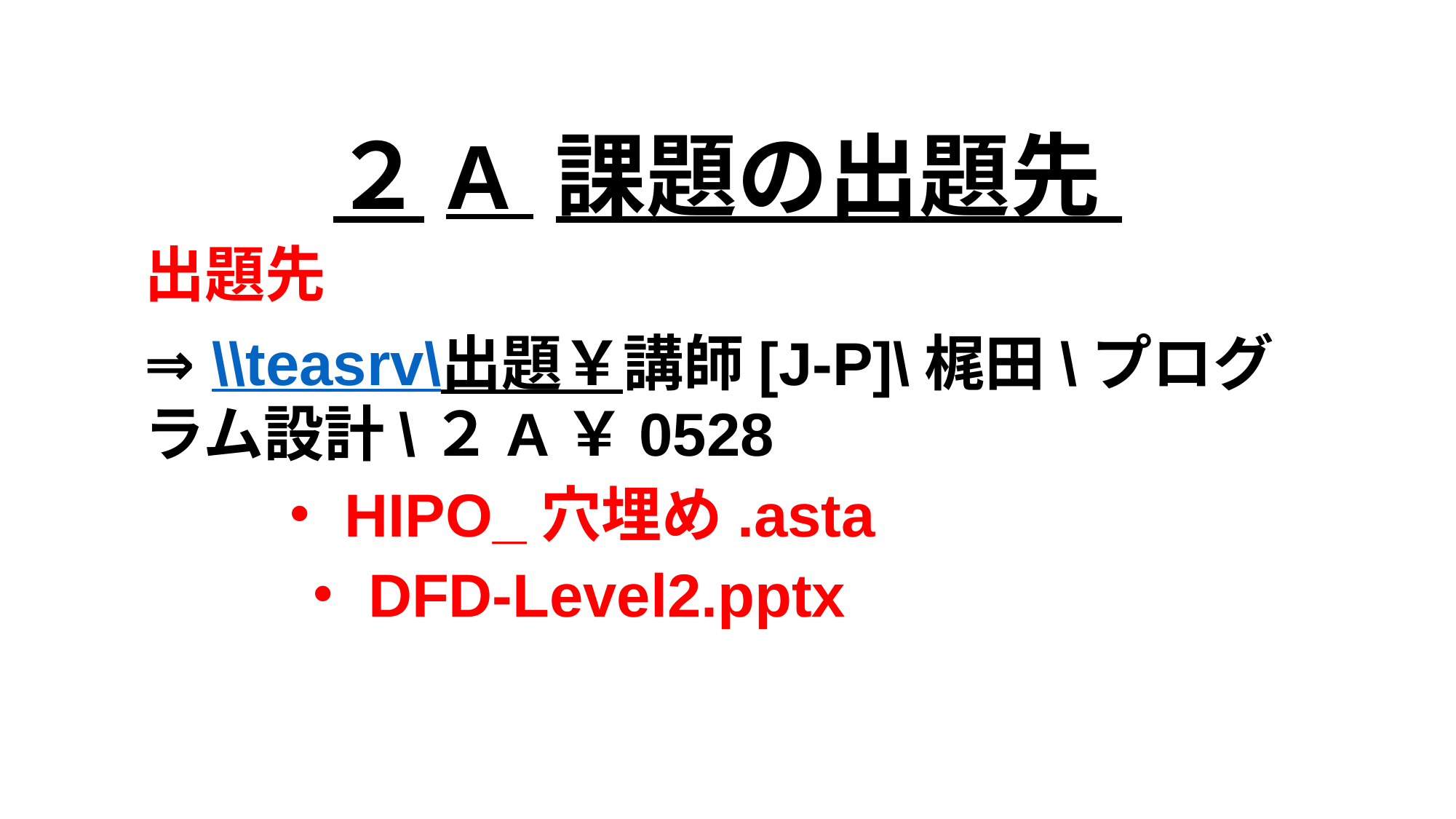

２A 課題の出題先
出題先
⇒ \\teasrv\出題￥講師[J-P]\梶田\プログラム設計\２A￥0528
        ・HIPO_穴埋め.asta
　　  ・DFD-Level2.pptx